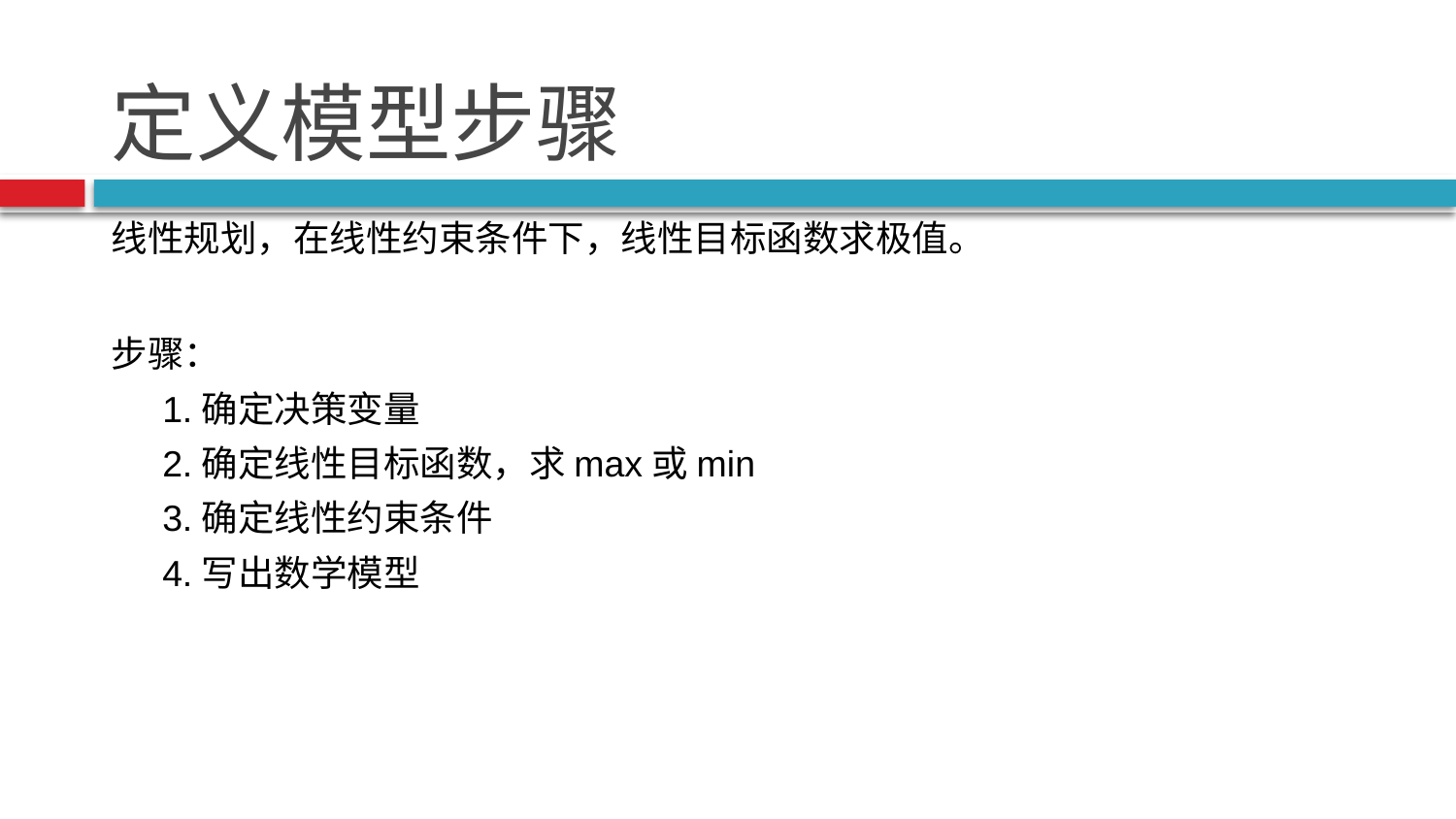

# 定义模型步骤
线性规划，在线性约束条件下，线性目标函数求极值。

步骤：
1.确定决策变量
2.确定线性目标函数，求max或min
3.确定线性约束条件
4.写出数学模型